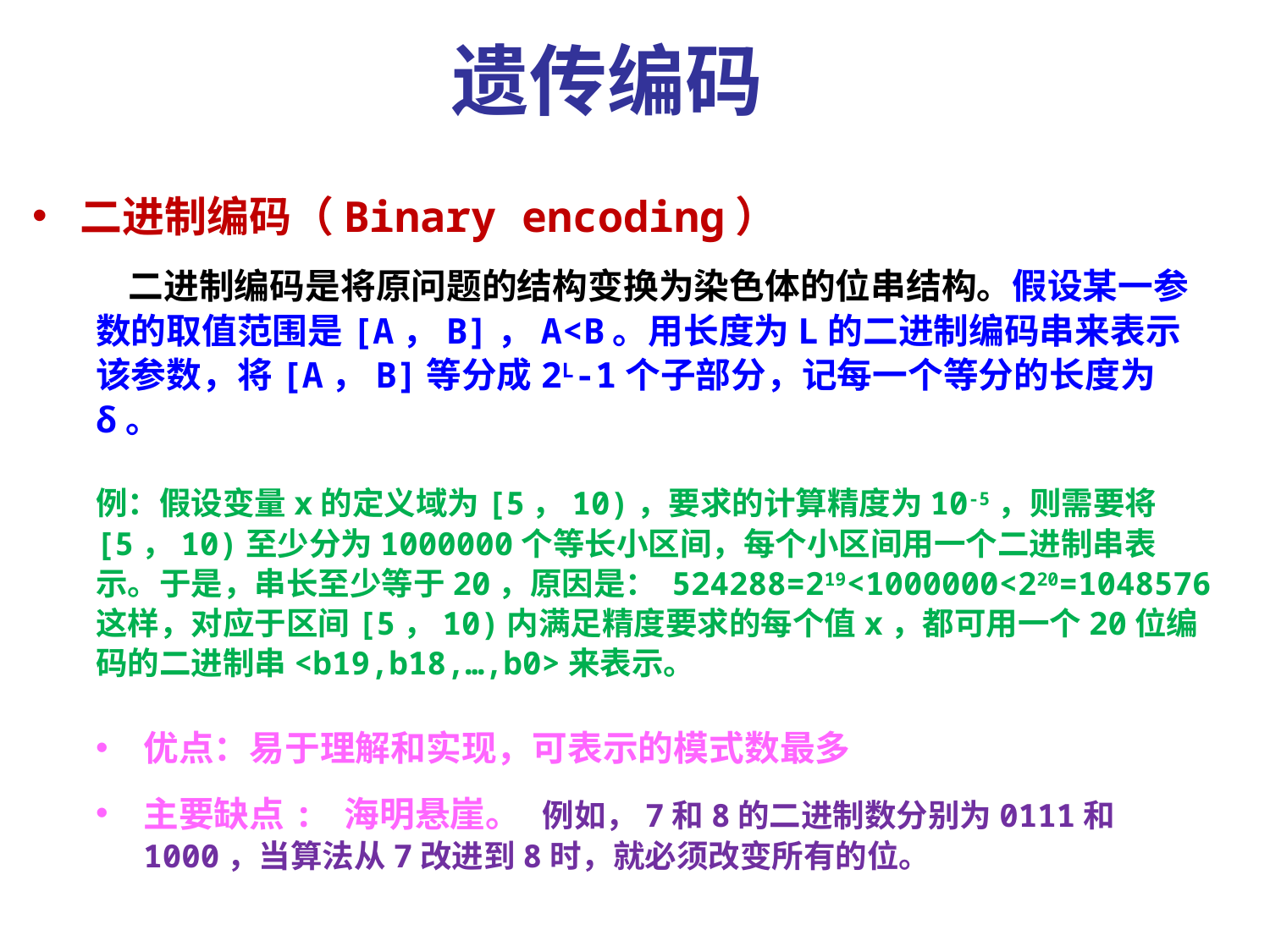

遗传编码
二进制编码（Binary encoding）
   二进制编码是将原问题的结构变换为染色体的位串结构。假设某一参数的取值范围是[A，B]，A<B。用长度为L的二进制编码串来表示该参数，将[A，B]等分成2L-1个子部分，记每一个等分的长度为δ。
例：假设变量x的定义域为[5，10)，要求的计算精度为10-5，则需要将[5，10)至少分为1000000个等长小区间，每个小区间用一个二进制串表示。于是，串长至少等于20，原因是： 524288=219<1000000<220=1048576 这样，对应于区间[5，10)内满足精度要求的每个值x，都可用一个20位编码的二进制串<b19,b18,…,b0>来表示。
优点：易于理解和实现，可表示的模式数最多
主要缺点: 海明悬崖。   例如，7和8的二进制数分别为0111和1000，当算法从7改进到8时，就必须改变所有的位。